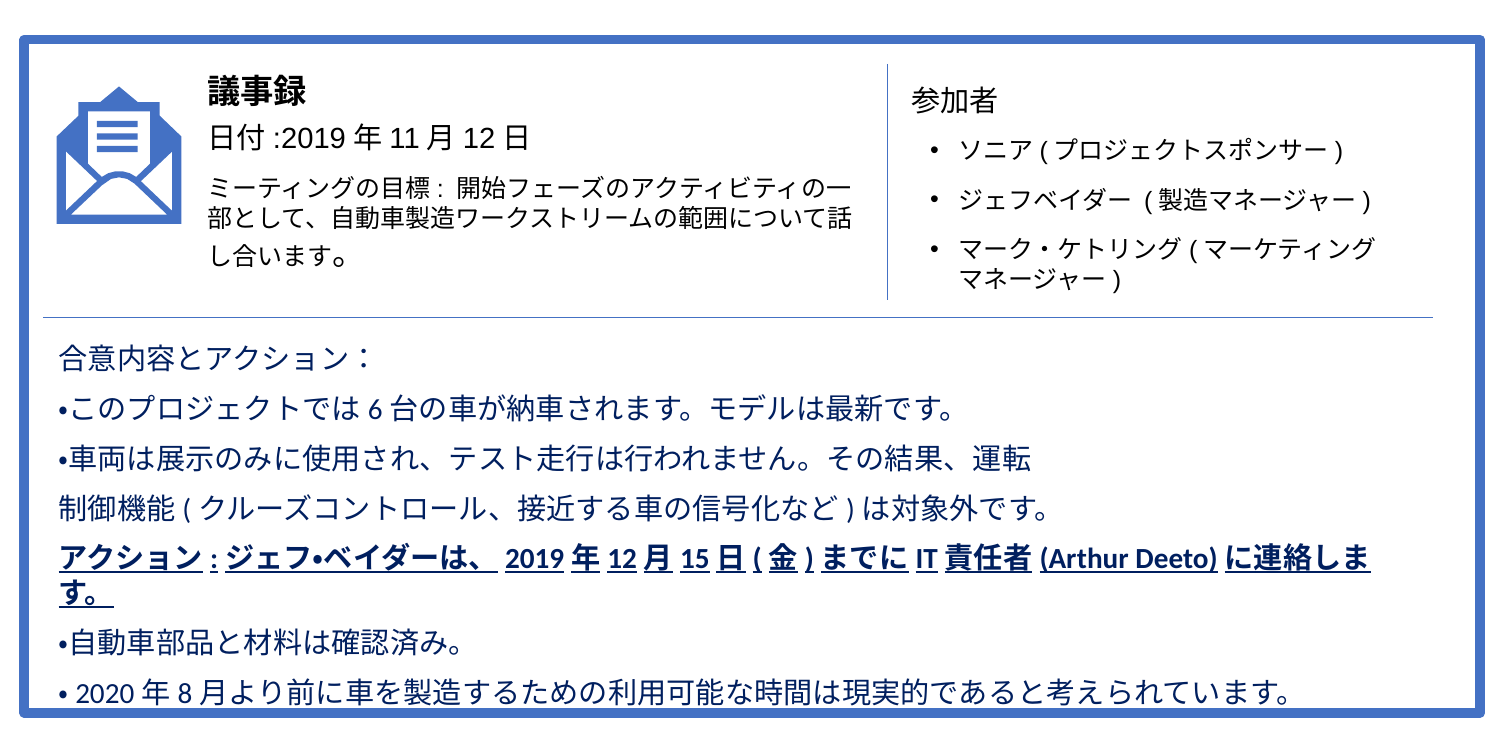

# 議事録
参加者
日付:2019年11月12日
ミーティングの目標: 開始フェーズのアクティビティの一部として、自動車製造ワークストリームの範囲について話し合います。
ソニア(プロジェクトスポンサー)
ジェフベイダー (製造マネージャー)
マーク・ケトリング(マーケティングマネージャー)
合意内容とアクション：
・このプロジェクトでは6台の車が納車されます。モデルは最新です。
・車両は展示のみに使用され、テスト走行は行われません。その結果、運転
制御機能(クルーズコントロール、接近する車の信号化など)は対象外です。
アクション:ジェフ・ベイダーは、2019年12月15日(金)までにIT責任者(Arthur Deeto)に連絡します。
・自動車部品と材料は確認済み。
・2020年8月より前に車を製造するための利用可能な時間は現実的であると考えられています。